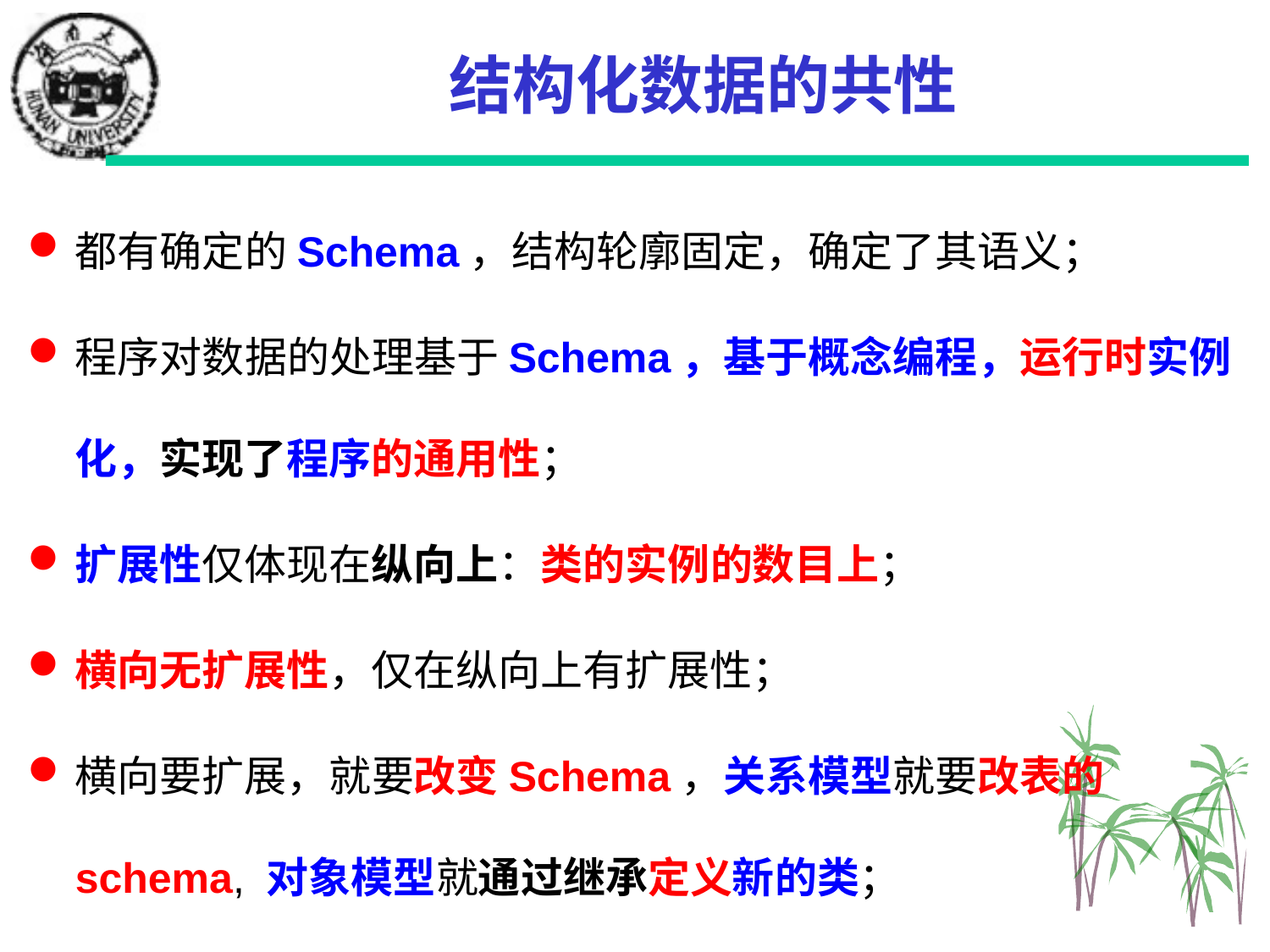

# 结构化数据的共性
都有确定的Schema，结构轮廓固定，确定了其语义；
程序对数据的处理基于Schema，基于概念编程，运行时实例化，实现了程序的通用性；
扩展性仅体现在纵向上：类的实例的数目上；
横向无扩展性，仅在纵向上有扩展性；
横向要扩展，就要改变Schema，关系模型就要改表的schema, 对象模型就通过继承定义新的类；